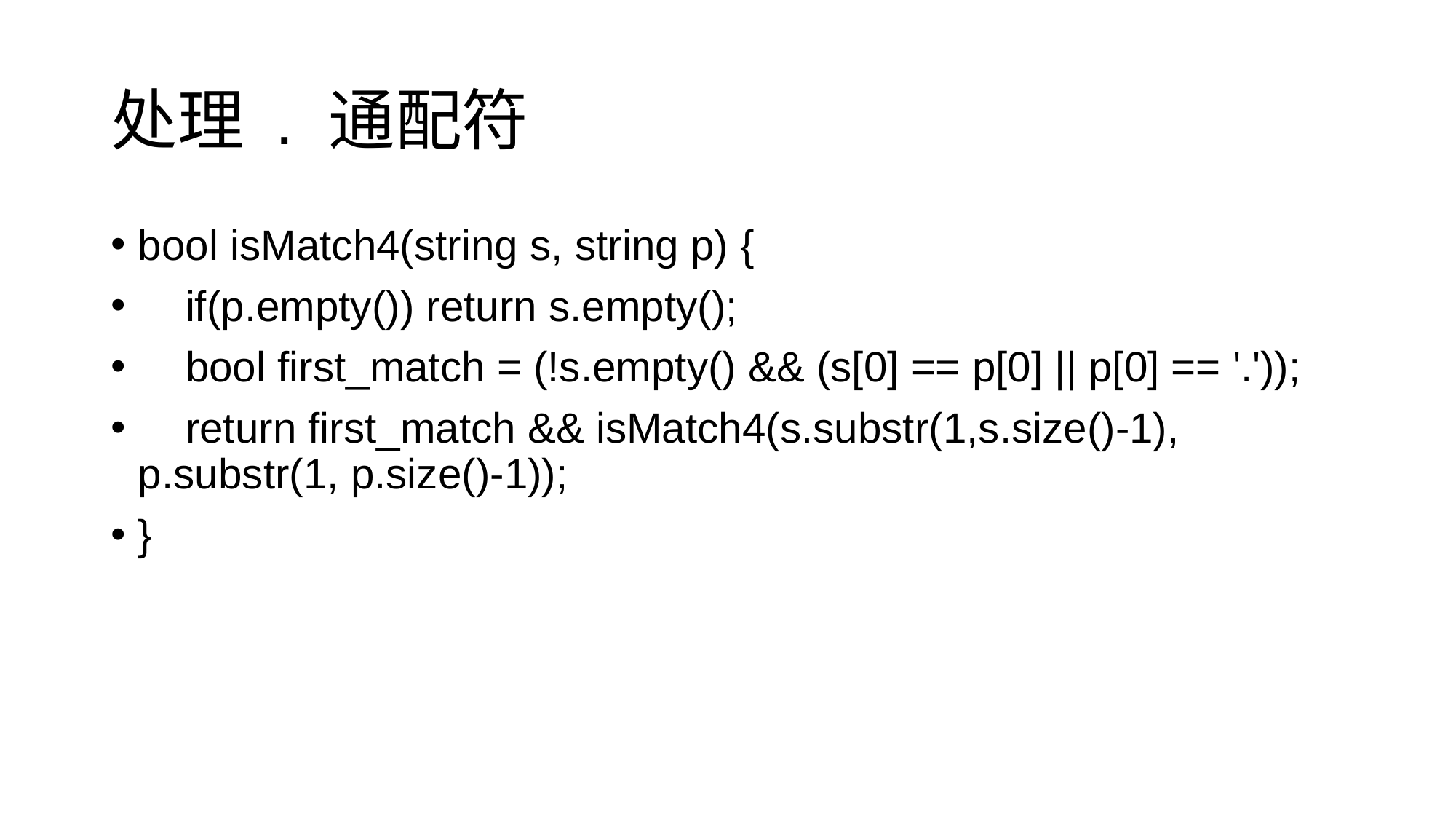

# 处理 . 通配符
bool isMatch4(string s, string p) {
    if(p.empty()) return s.empty();
    bool first_match = (!s.empty() && (s[0] == p[0] || p[0] == '.'));
    return first_match && isMatch4(s.substr(1,s.size()-1), p.substr(1, p.size()-1));
}